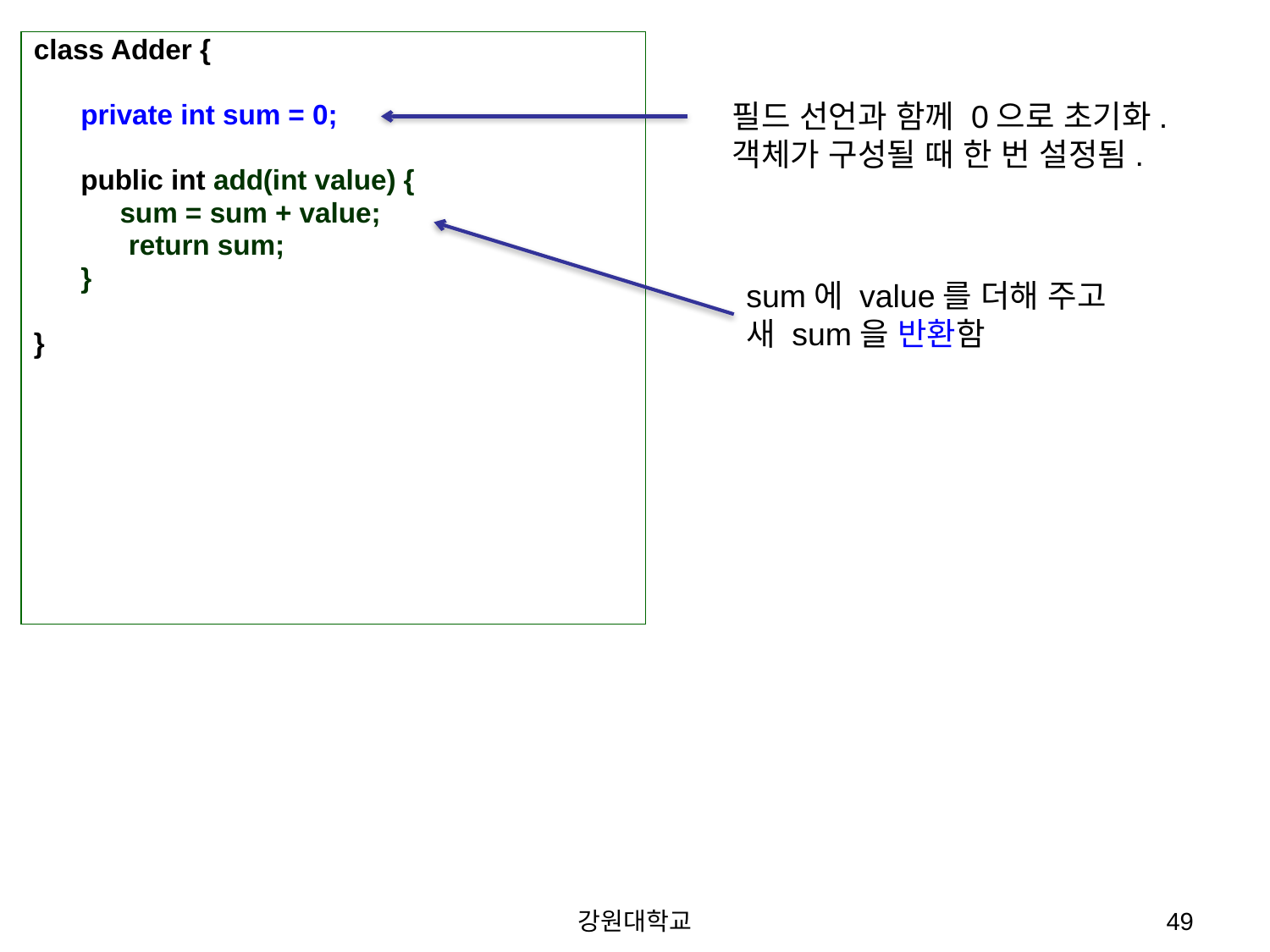

class Adder {

      private int sum = 0;

      public int add(int value) {
           sum = sum + value;
	      return sum;
      }

}
필드 선언과 함께 0으로 초기화.
객체가 구성될 때 한 번 설정됨.
sum에 value를 더해 주고
새 sum을 반환함
강원대학교
49